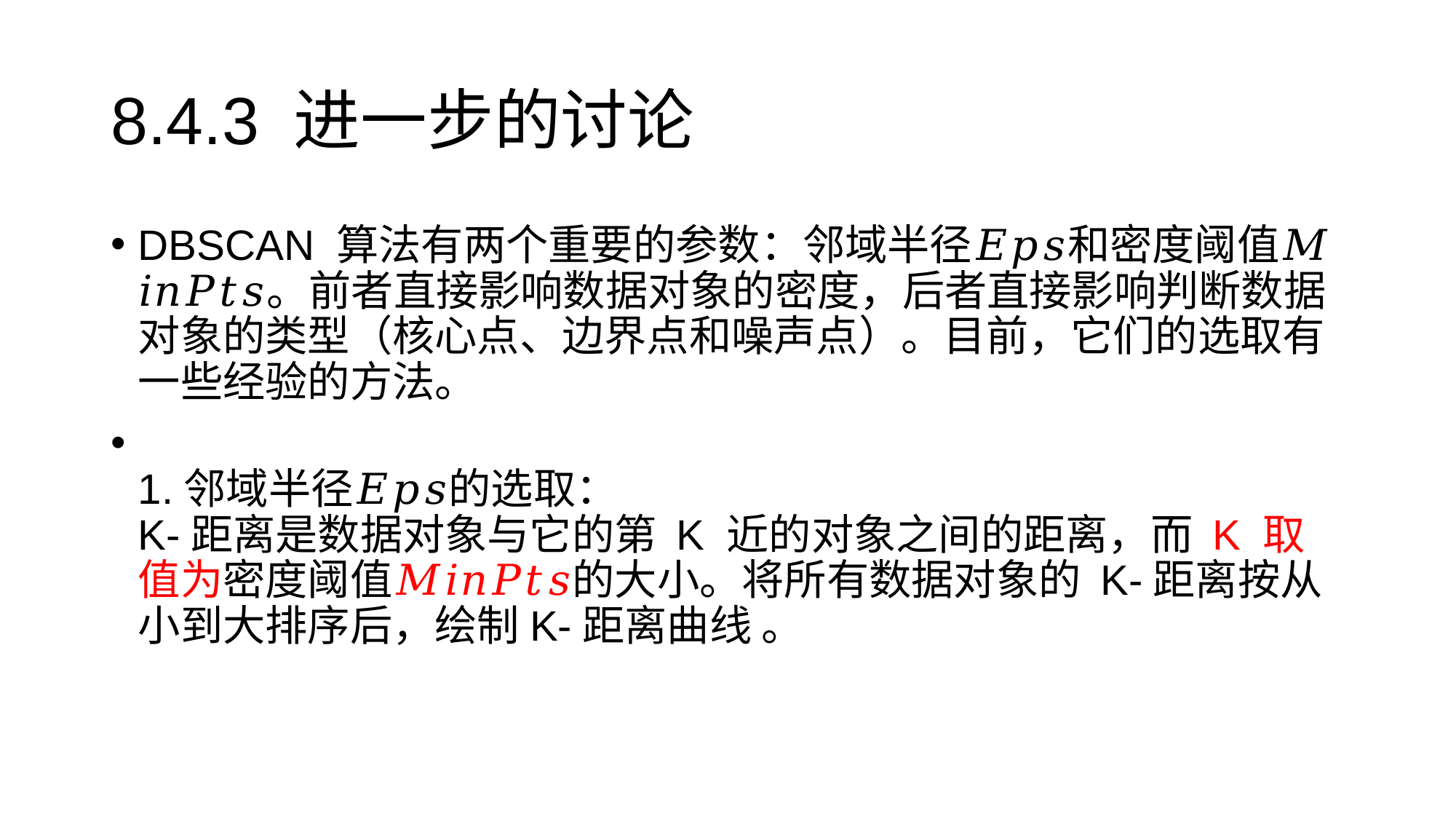

# 8.4.3 进一步的讨论
DBSCAN 算法有两个重要的参数：邻域半径𝐸𝑝𝑠和密度阈值𝑀𝑖𝑛𝑃𝑡𝑠。前者直接影响数据对象的密度，后者直接影响判断数据对象的类型（核心点、边界点和噪声点）。目前，它们的选取有一些经验的方法。
1.邻域半径𝐸𝑝𝑠的选取：
K-距离是数据对象与它的第 K 近的对象之间的距离，而 K 取值为密度阈值𝑀𝑖𝑛𝑃𝑡𝑠的大小。将所有数据对象的 K-距离按从小到大排序后，绘制K-距离曲线 。